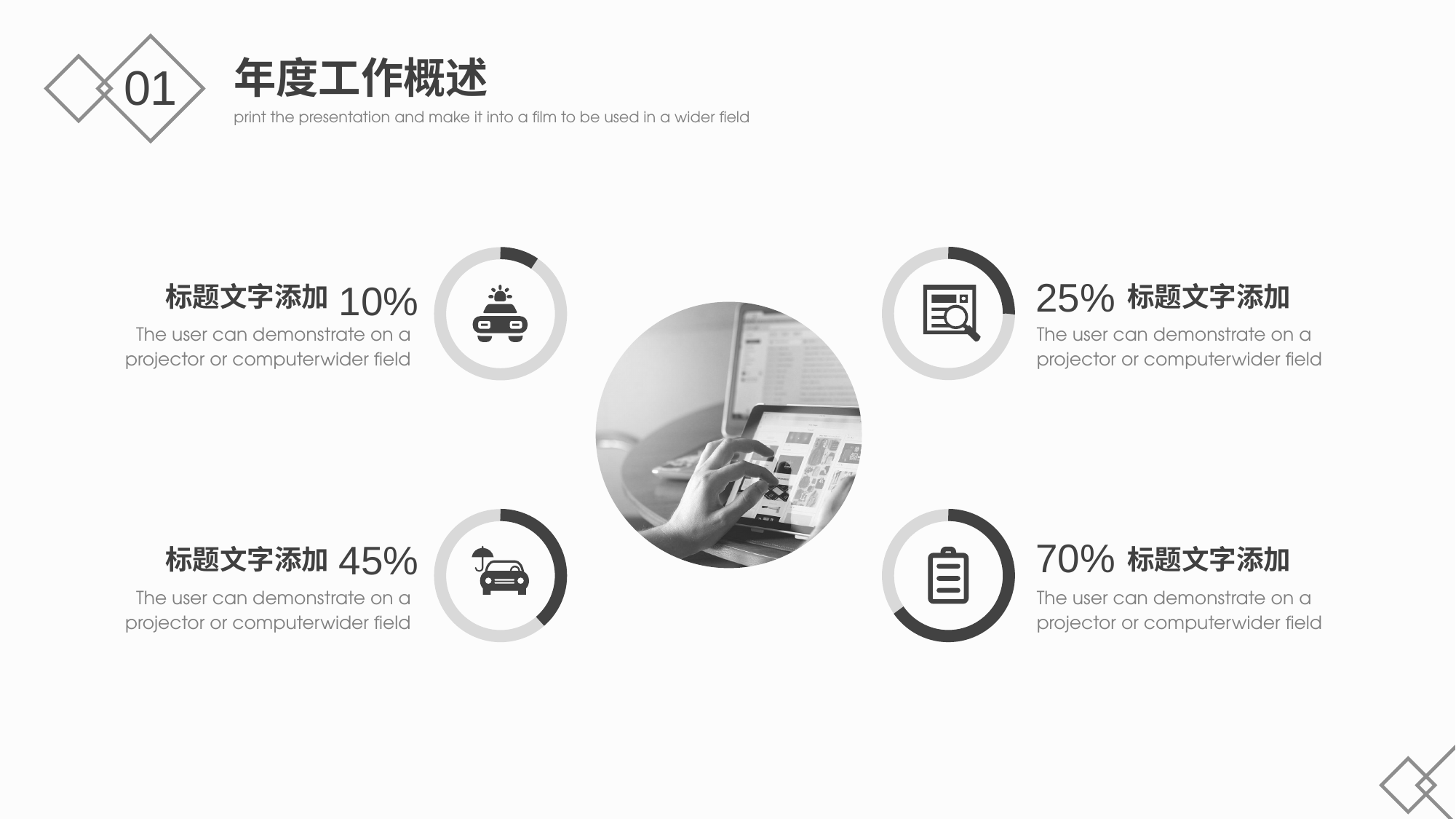

年度工作概述
print the presentation and make it into a film to be used in a wider field
01

25%

70%

10%

45%

标题文字添加
The user can demonstrate on a projector or computerwider field
标题文字添加
The user can demonstrate on a projector or computerwider field
标题文字添加
The user can demonstrate on a projector or computerwider field
标题文字添加
The user can demonstrate on a projector or computerwider field